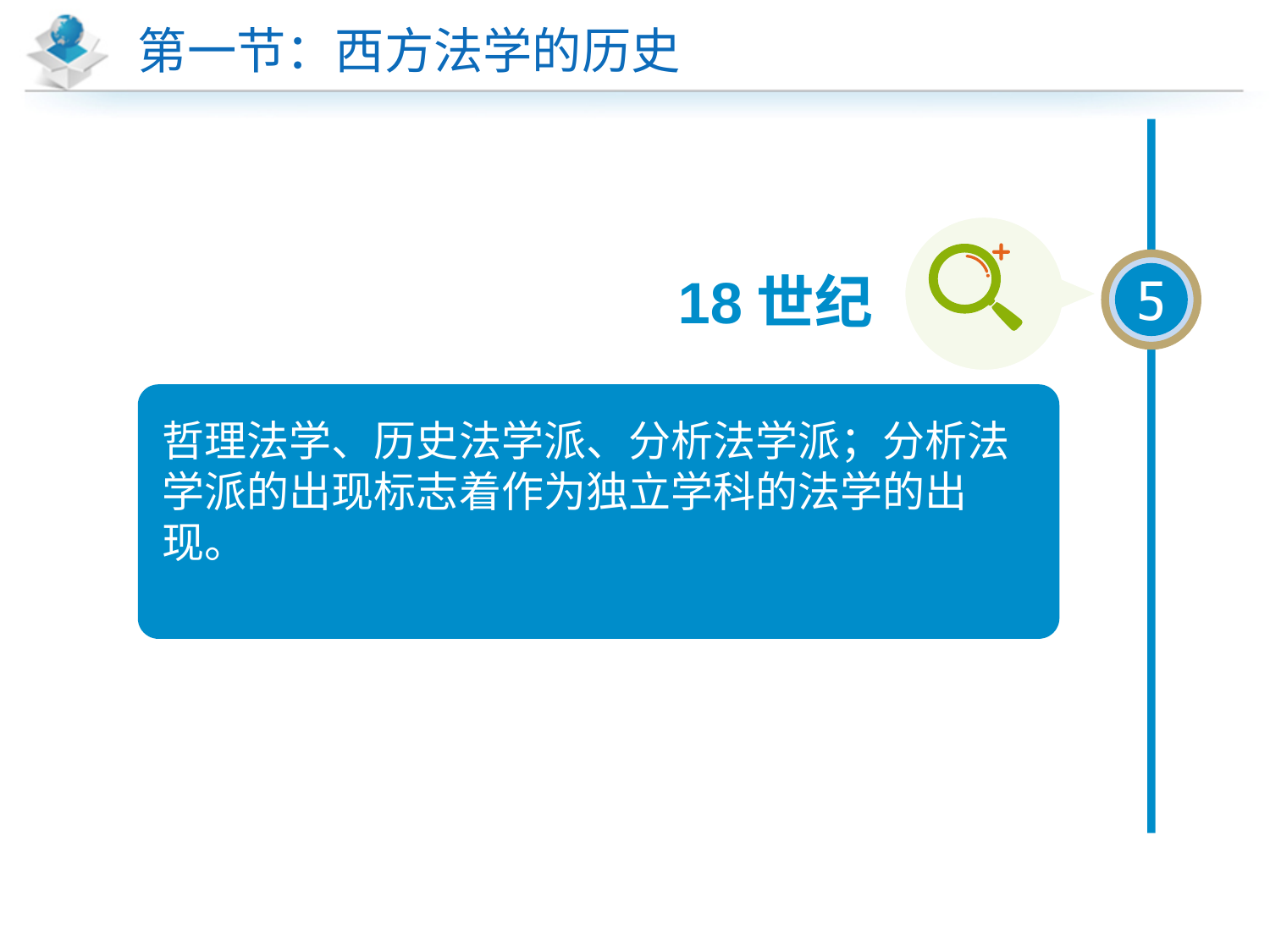

# 第一节：西方法学的历史

18世纪
5

哲理法学、历史法学派、分析法学派；分析法学派的出现标志着作为独立学科的法学的出现。